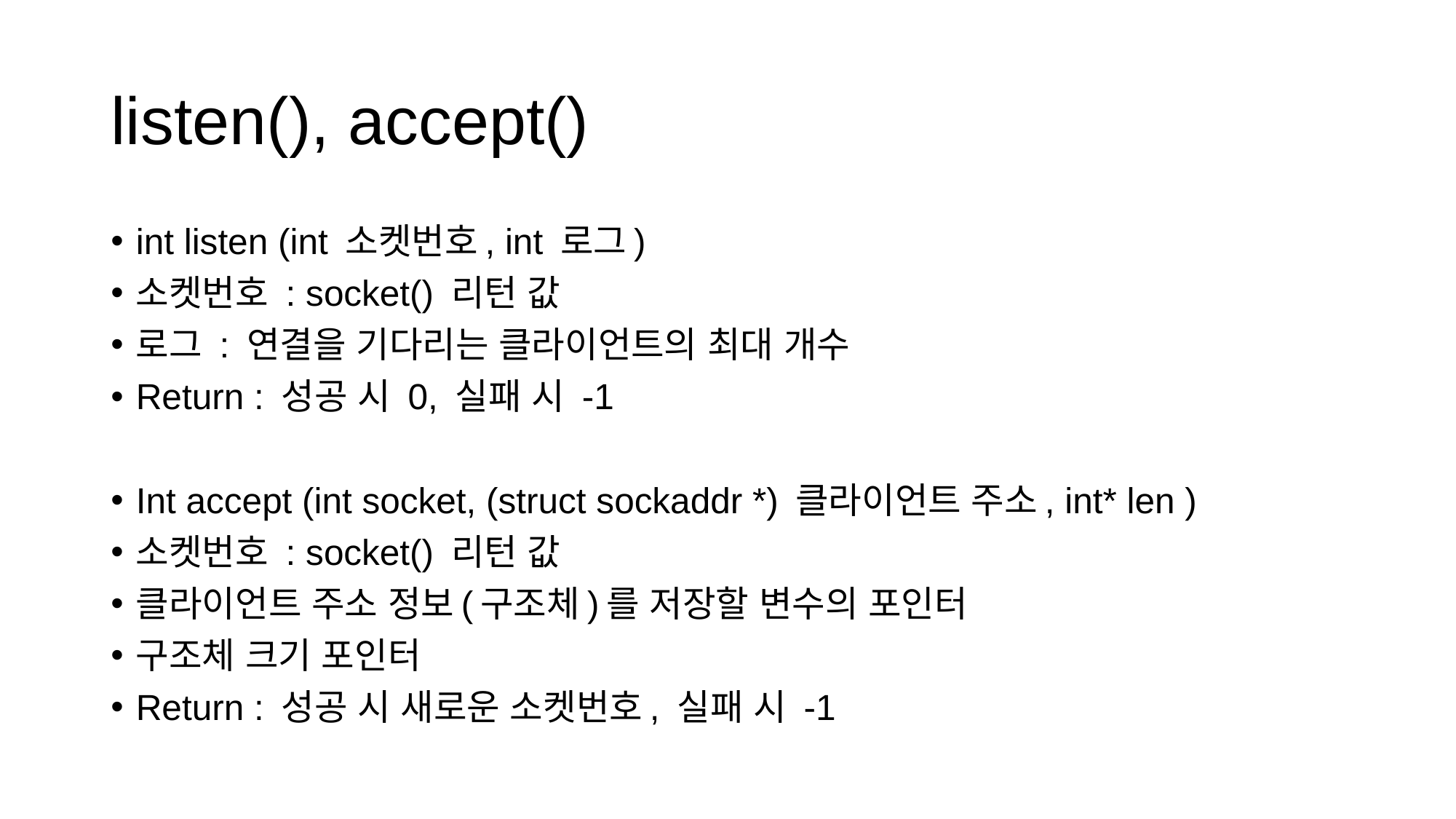

# listen(), accept()
int listen (int 소켓번호, int 로그)
소켓번호 : socket() 리턴 값
로그 : 연결을 기다리는 클라이언트의 최대 개수
Return : 성공 시 0, 실패 시 -1

Int accept (int socket, (struct sockaddr *) 클라이언트 주소, int* len )
소켓번호 : socket() 리턴 값
클라이언트 주소 정보(구조체)를 저장할 변수의 포인터
구조체 크기 포인터
Return : 성공 시 새로운 소켓번호, 실패 시 -1